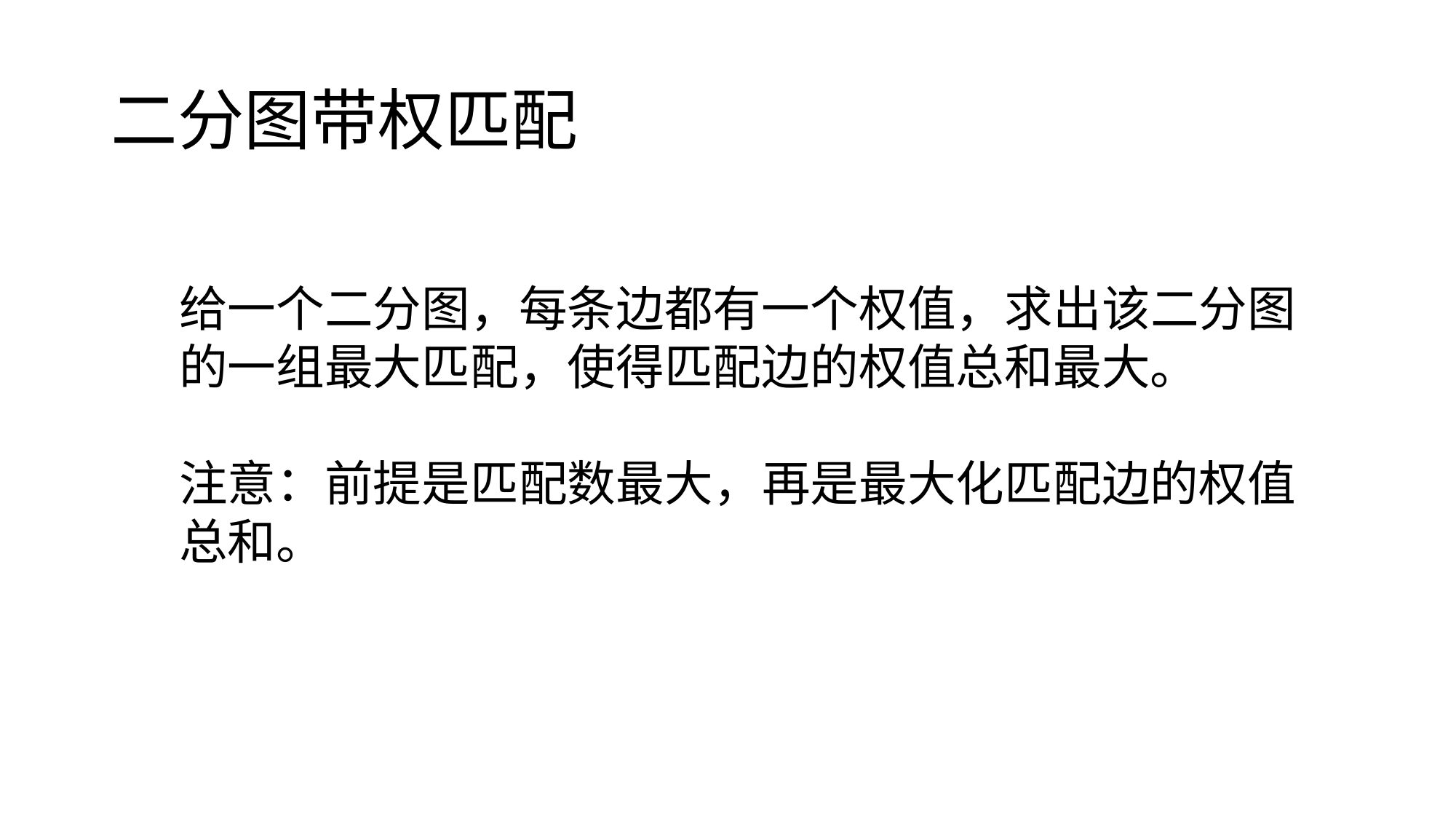

# 二分图带权匹配
给一个二分图，每条边都有一个权值，求出该二分图的一组最大匹配，使得匹配边的权值总和最大。

注意：前提是匹配数最大，再是最大化匹配边的权值总和。